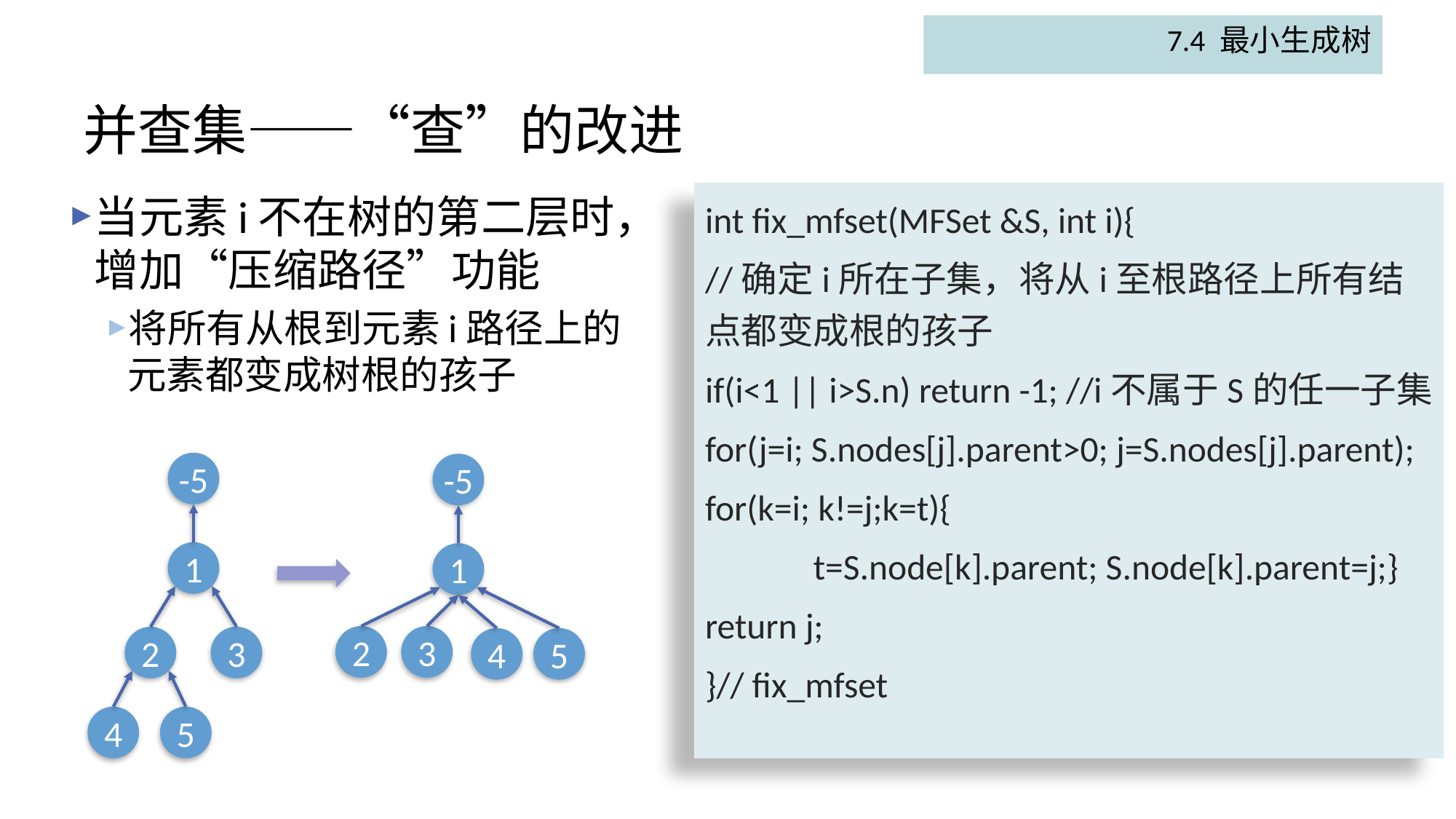

7.4 最小生成树
# 并查集——“查”的改进
当元素i不在树的第二层时，增加“压缩路径”功能
将所有从根到元素i路径上的元素都变成树根的孩子
int fix_mfset(MFSet &S, int i){
//确定i所在子集，将从i至根路径上所有结点都变成根的孩子
if(i<1 || i>S.n) return -1; //i不属于S的任一子集
for(j=i; S.nodes[j].parent>0; j=S.nodes[j].parent);
for(k=i; k!=j;k=t){
	t=S.node[k].parent; S.node[k].parent=j;}
return j;
}// fix_mfset
-5
1
2
3
4
5
-5
1
2
3
4
5